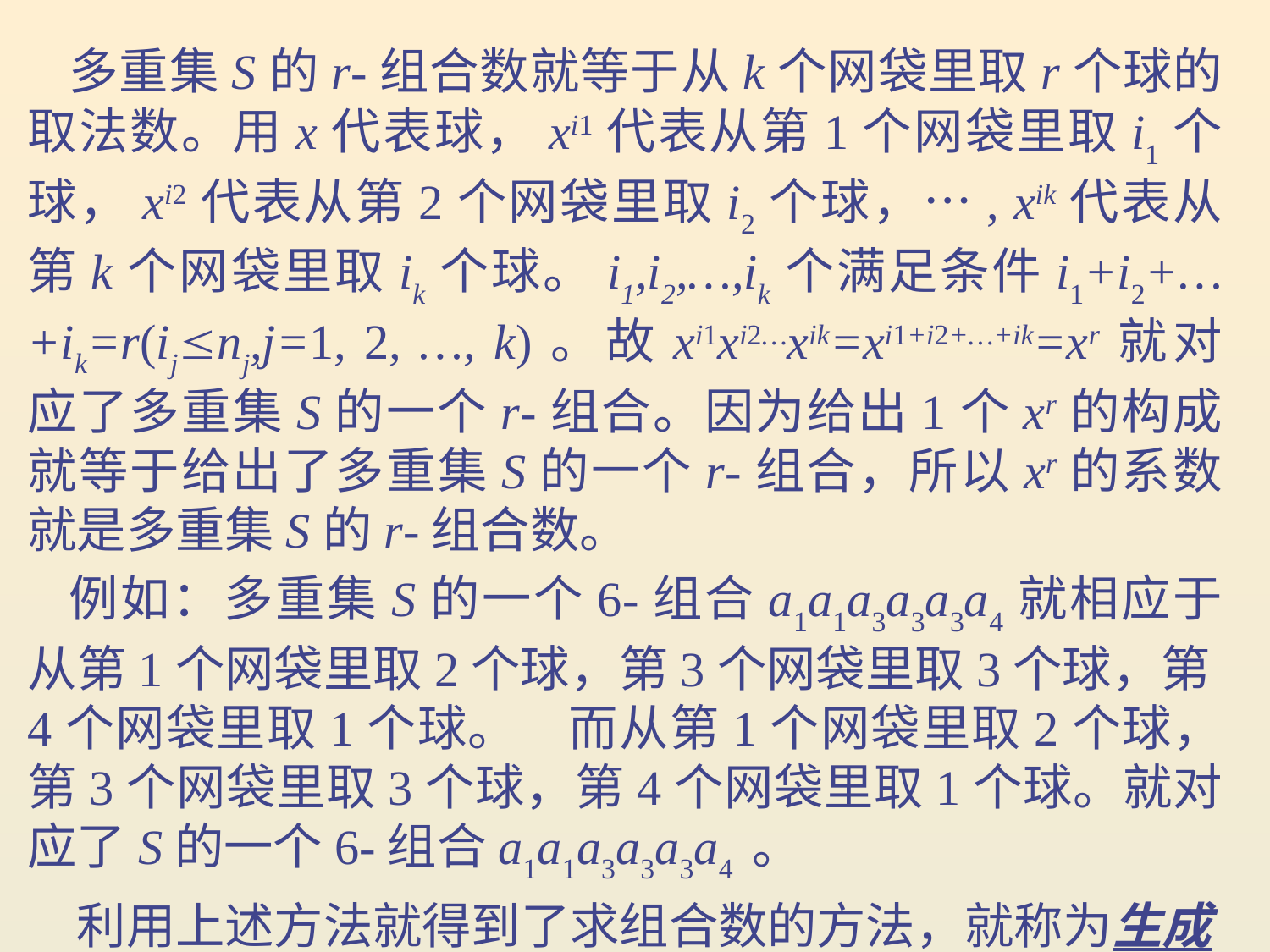

多重集S的r-组合数就等于从k个网袋里取r个球的取法数。用x代表球，xi1代表从第1个网袋里取i1个球，xi2代表从第2个网袋里取i2个球，…, xik代表从第k个网袋里取ik个球。i1,i2,…,ik个满足条件i1+i2+…+ik=r(ij≤nj,j=1, 2, …, k)。故xi1xi2…xik=xi1+i2+…+ik=xr就对应了多重集S的一个r-组合。因为给出1个xr的构成就等于给出了多重集S的一个r-组合，所以xr的系数就是多重集S的r-组合数。
  例如：多重集S的一个6-组合a1a1a3a3a3a4就相应于从第1个网袋里取2个球，第3个网袋里取3个球，第4个网袋里取1个球。　而从第1个网袋里取2个球，第3个网袋里取3个球，第4个网袋里取1个球。就对应了S的一个6-组合a1a1a3a3a3a4 。
　利用上述方法就得到了求组合数的方法，就称为生成函数法。